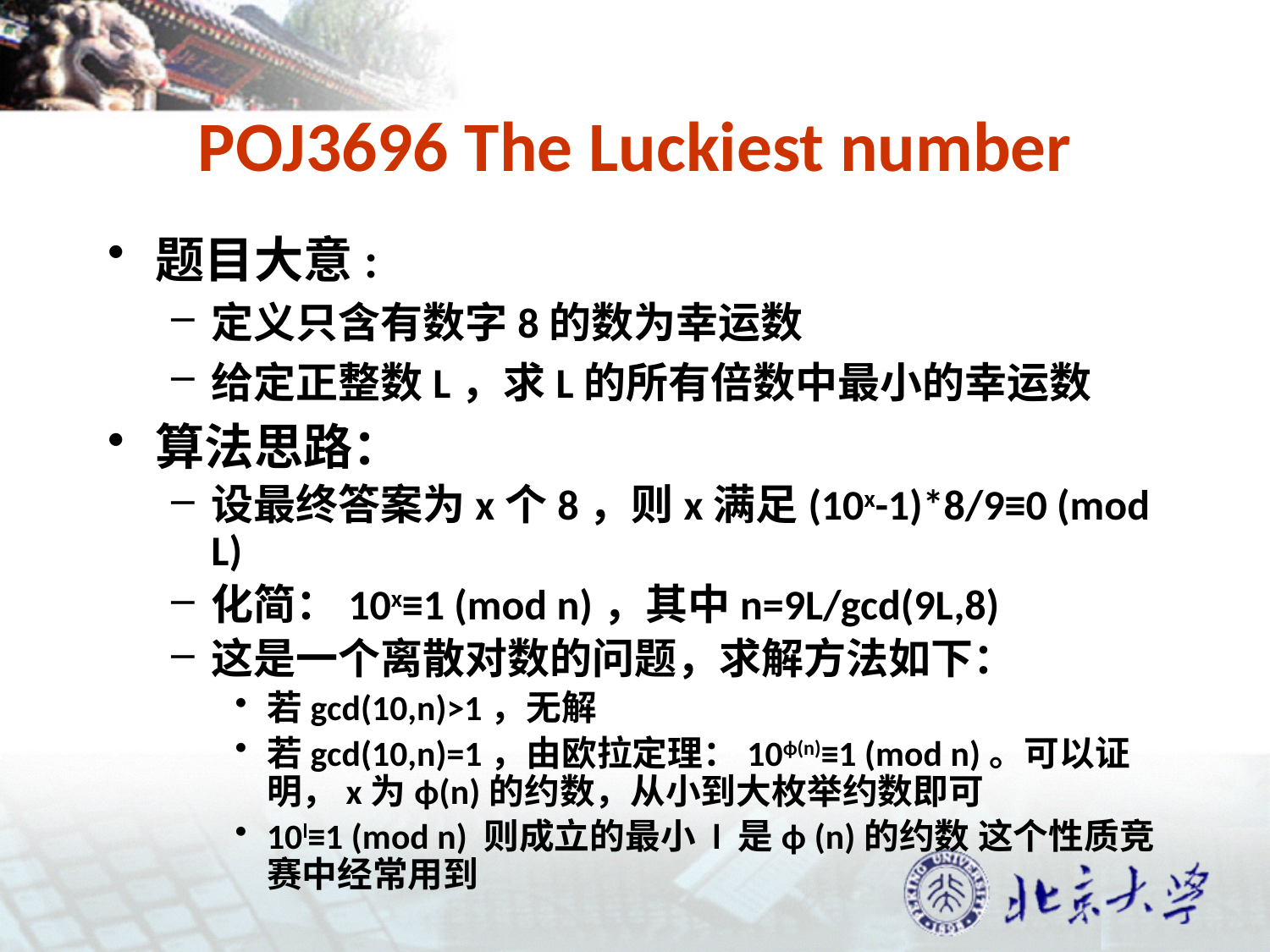

# POJ3696 The Luckiest number
题目大意:
定义只含有数字8的数为幸运数
给定正整数L，求L的所有倍数中最小的幸运数
算法思路：
设最终答案为x个8，则x满足(10x-1)*8/9≡0 (mod L)
化简：10x≡1 (mod n)，其中n=9L/gcd(9L,8)
这是一个离散对数的问题，求解方法如下：
若gcd(10,n)>1，无解
若gcd(10,n)=1，由欧拉定理：10ϕ(n)≡1 (mod n)。可以证明，x为ϕ(n)的约数，从小到大枚举约数即可
10l≡1 (mod n) 则成立的最小 l 是ϕ (n)的约数 这个性质竞赛中经常用到